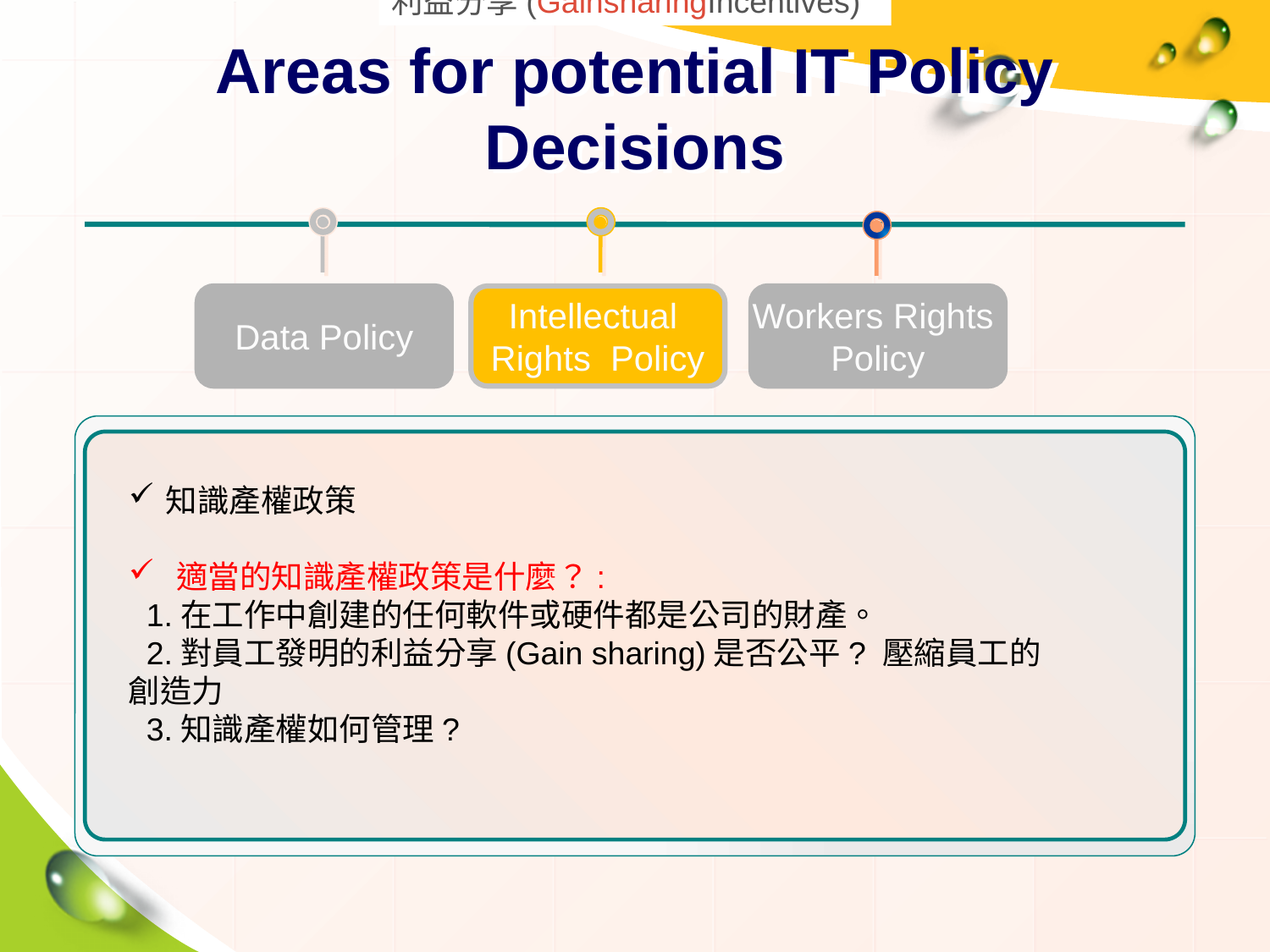

利益分享(GainsharingIncentives)
# Areas for potential IT Policy Decisions

Data Policy
Intellectual
Rights  Policy
Workers Rights
Policy

知識產權政策

適當的知識產權政策是什麼？:
  1.在工作中創建的任何軟件或硬件都是公司的財產。
  2.對員工發明的利益分享(Gain sharing)是否公平? 壓縮員工的創造力
  3.知識產權如何管理?